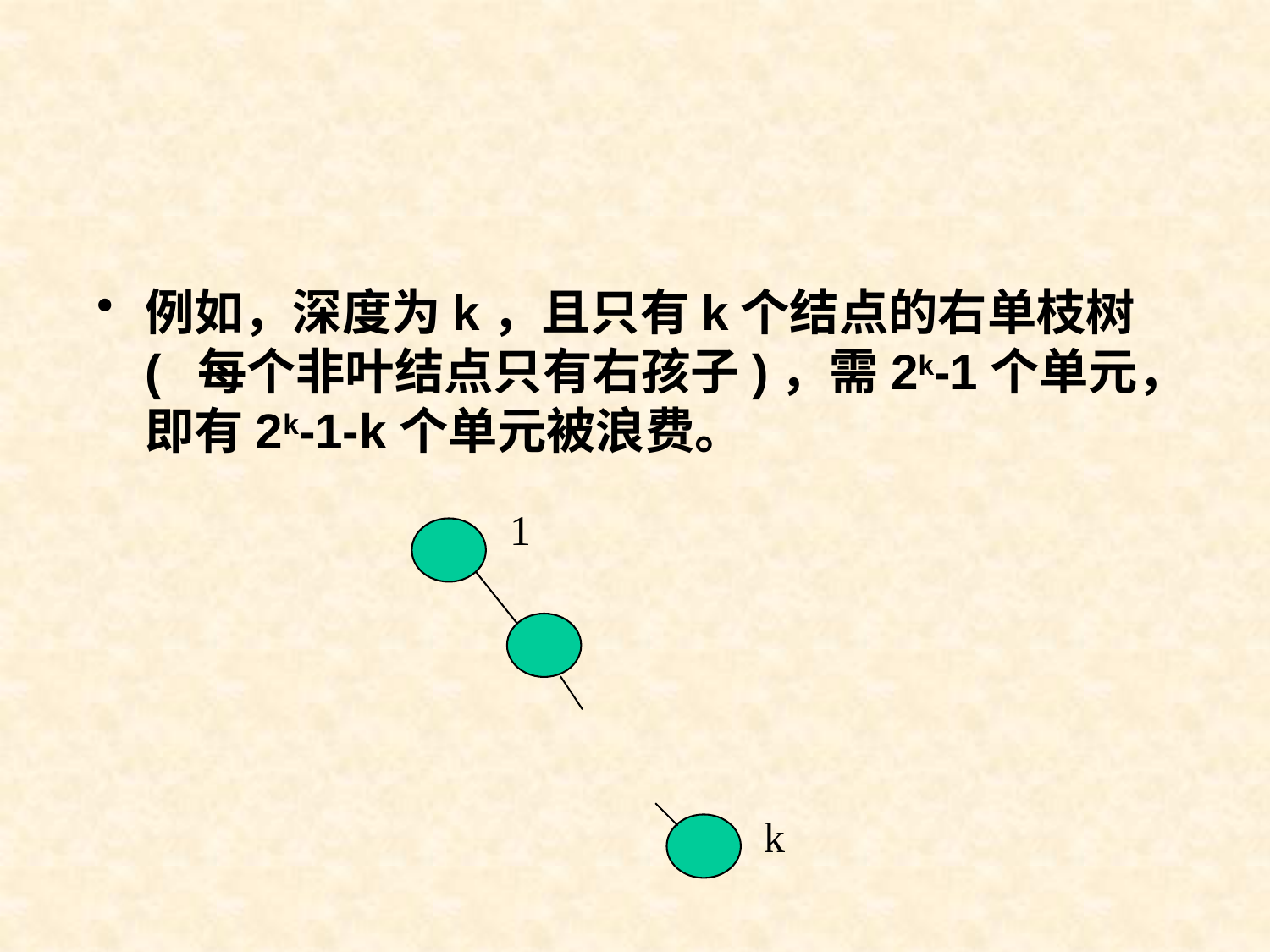

例如，深度为k，且只有k个结点的右单枝树(每个非叶结点只有右孩子)，需2k-1个单元，即有2k-1-k个单元被浪费。
1

k